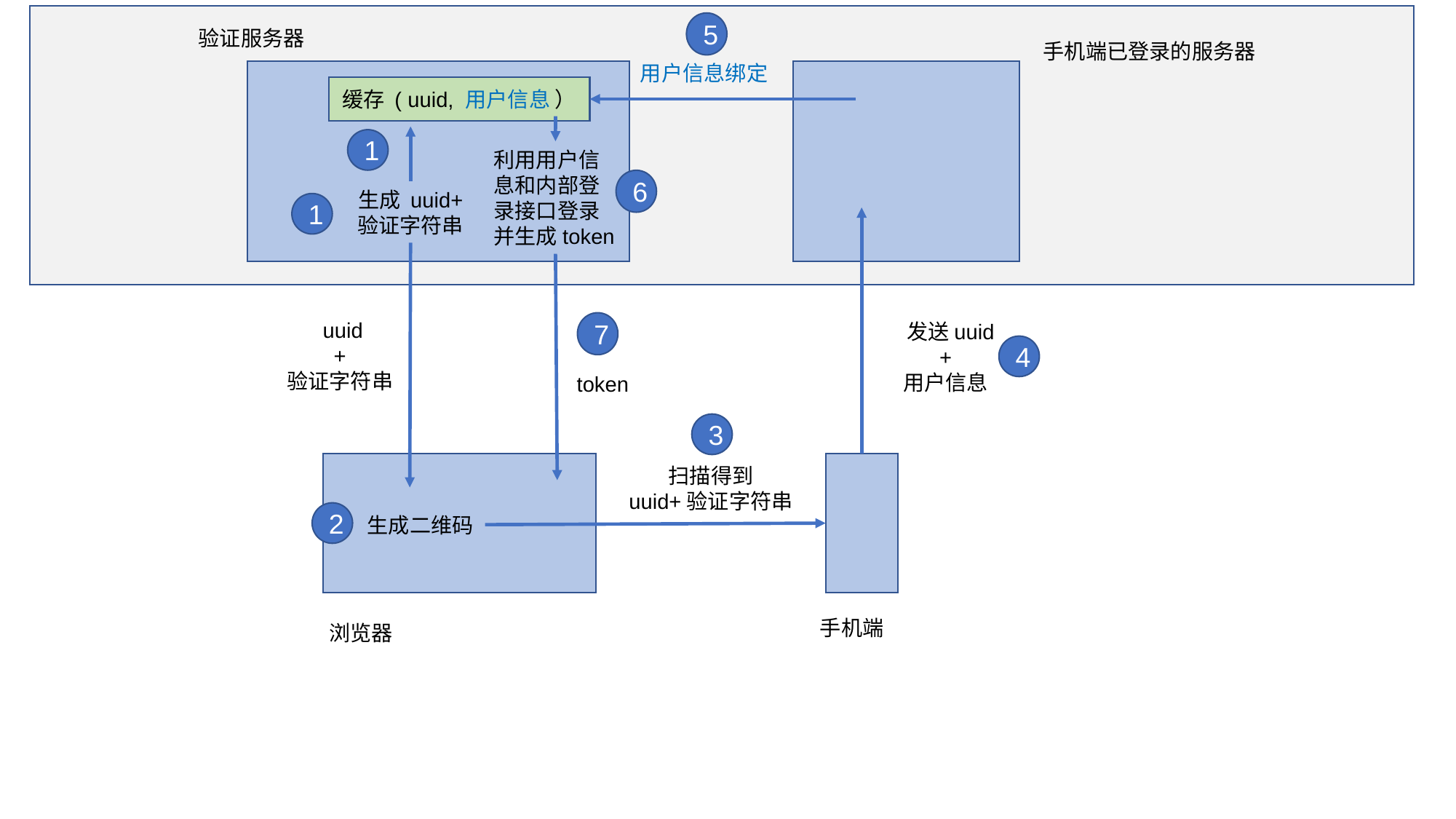

5
验证服务器
手机端已登录的服务器
用户信息绑定

缓存 ( uuid, 用户信息 ）
1
利用用户信息和内部登录接口登录并生成token
6
生成 uuid+
验证字符串
1
 uuid
+
验证字符串
7
 发送uuid
+
用户信息
4
token
3

扫描得到
uuid+验证字符串
2
生成二维码
手机端
浏览器